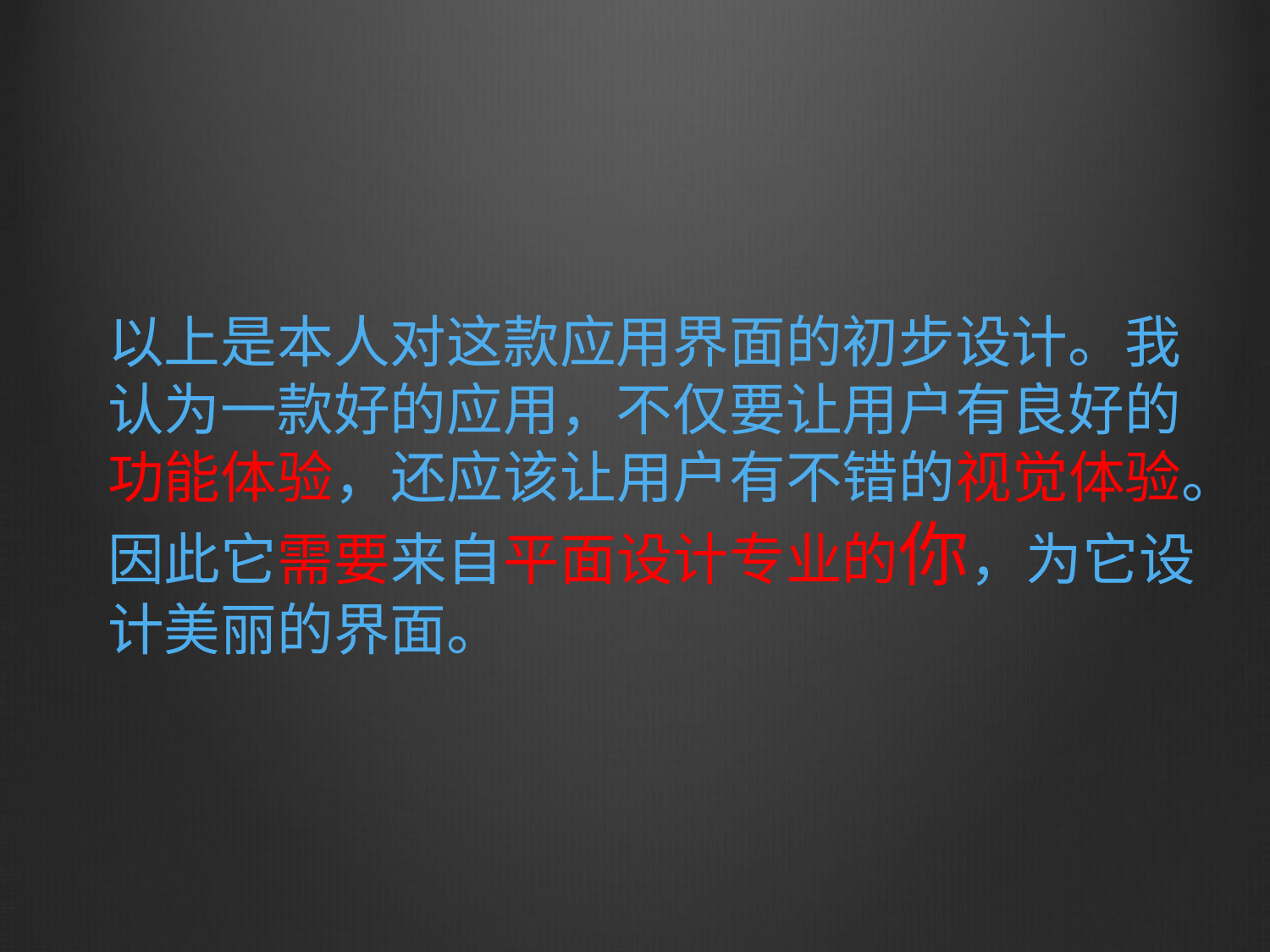

以上是本人对这款应用界面的初步设计。我认为一款好的应用，不仅要让用户有良好的功能体验，还应该让用户有不错的视觉体验。因此它需要来自平面设计专业的你，为它设计美丽的界面。